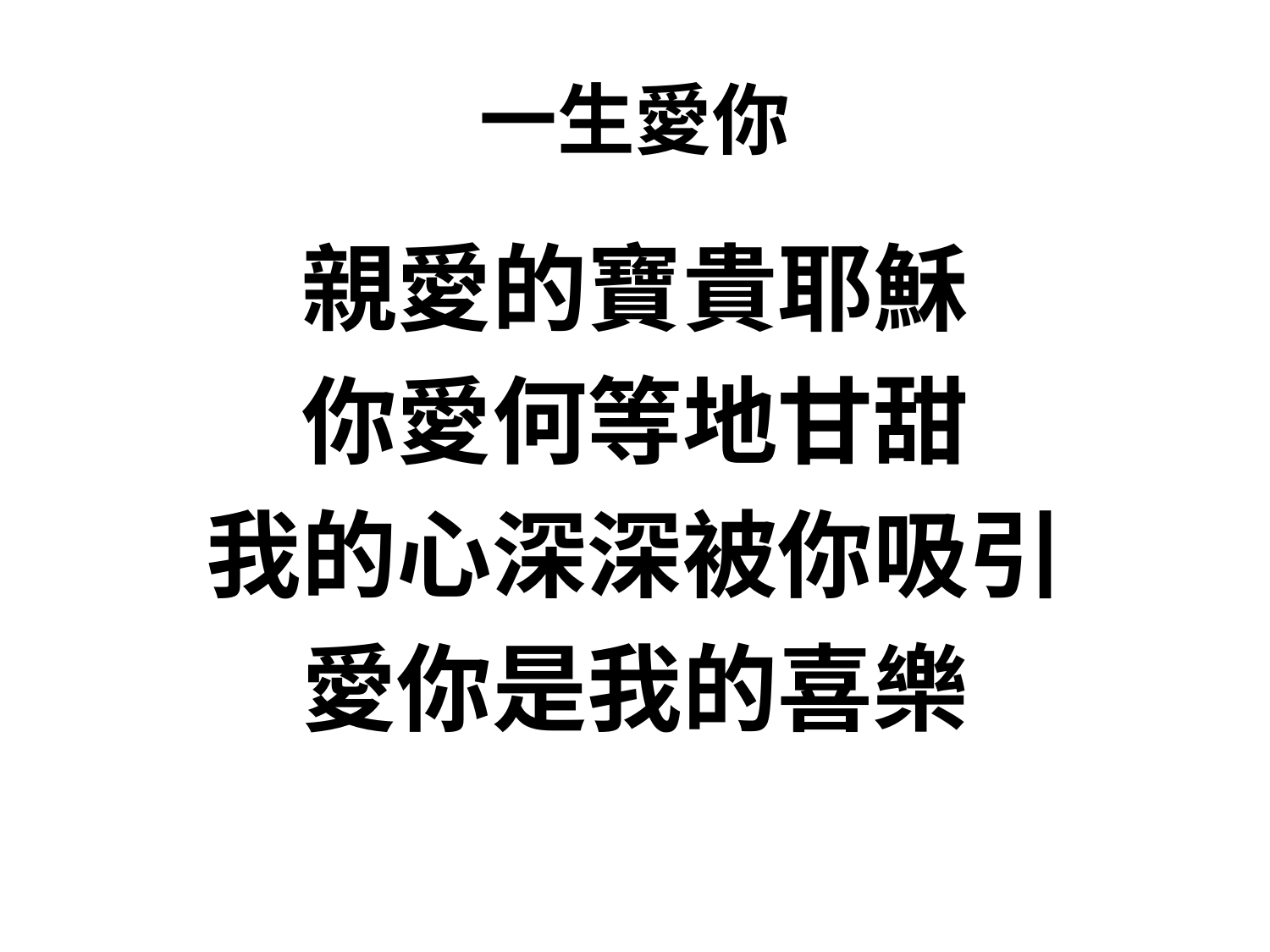

# 一生愛你
親愛的寶貴耶穌
你愛何等地甘甜
我的心深深被你吸引
愛你是我的喜樂